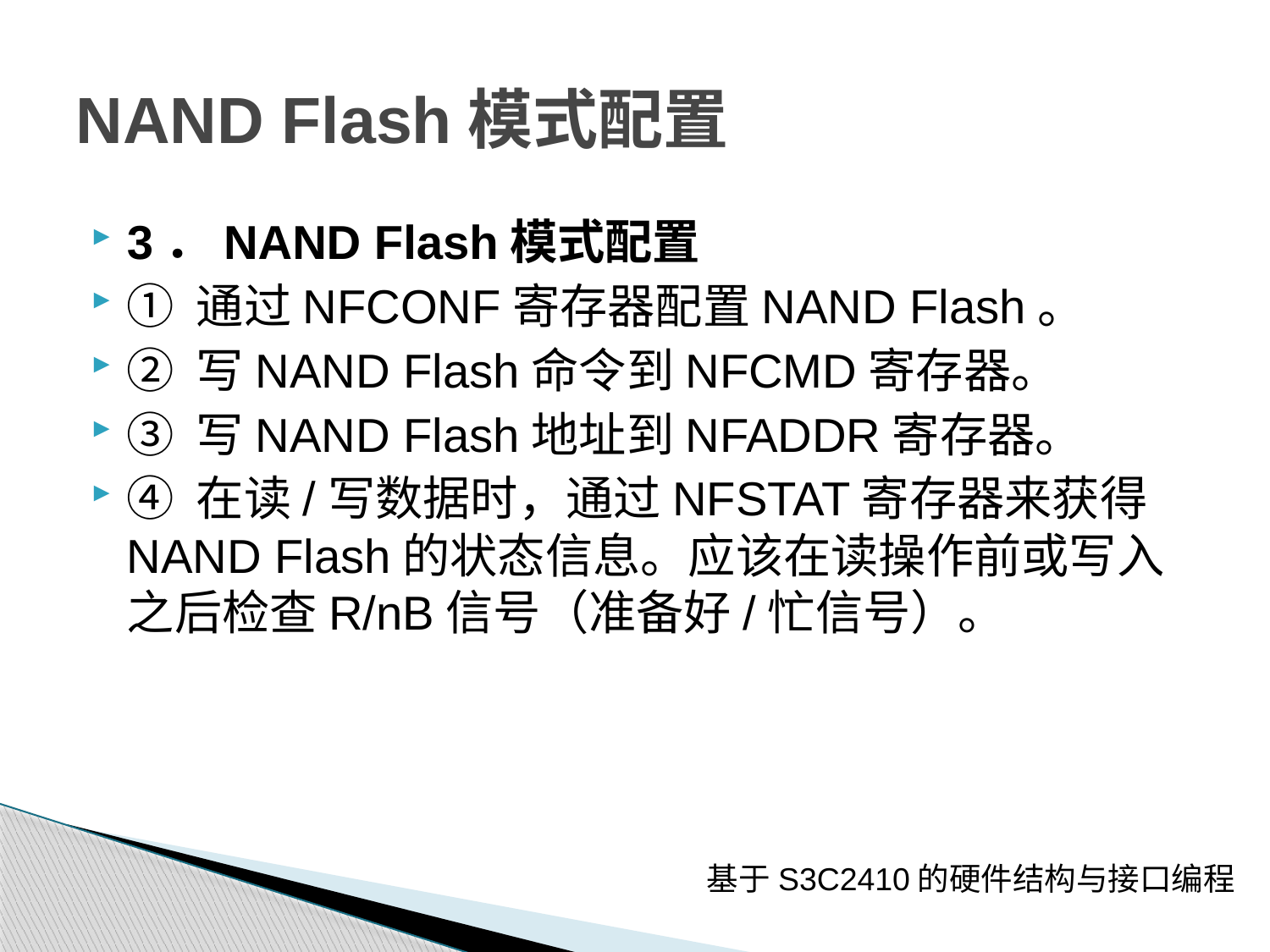

# NAND Flash模式配置
3．NAND Flash模式配置
① 通过NFCONF寄存器配置NAND Flash。
② 写NAND Flash命令到NFCMD寄存器。
③ 写NAND Flash地址到NFADDR寄存器。
④ 在读/写数据时，通过NFSTAT寄存器来获得NAND Flash的状态信息。应该在读操作前或写入之后检查R/nB信号（准备好/忙信号）。

基于S3C2410的硬件结构与接口编程